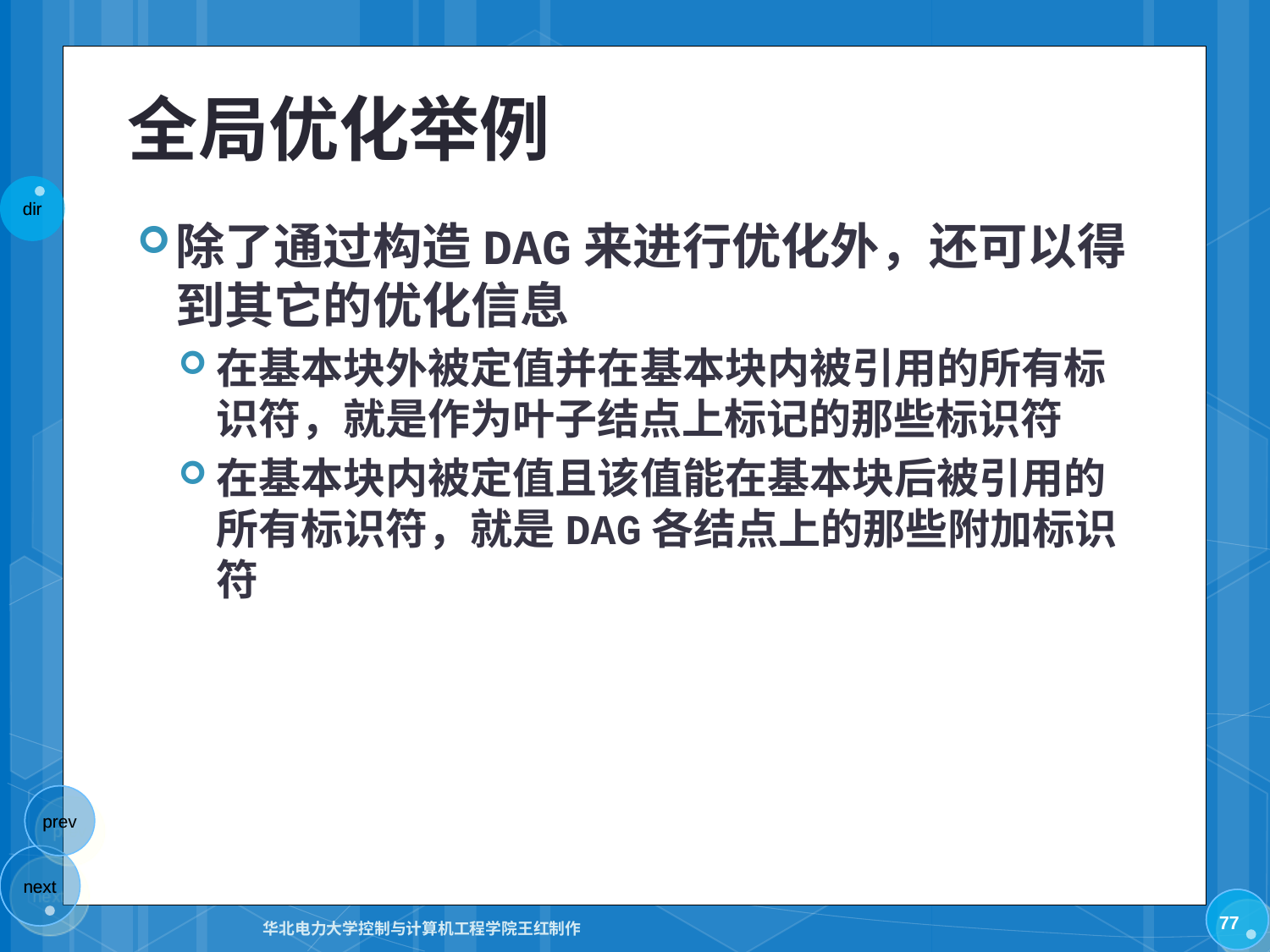

# 全局优化举例
除了通过构造DAG来进行优化外，还可以得到其它的优化信息
在基本块外被定值并在基本块内被引用的所有标识符，就是作为叶子结点上标记的那些标识符
在基本块内被定值且该值能在基本块后被引用的所有标识符，就是DAG各结点上的那些附加标识符
77
华北电力大学控制与计算机工程学院王红制作